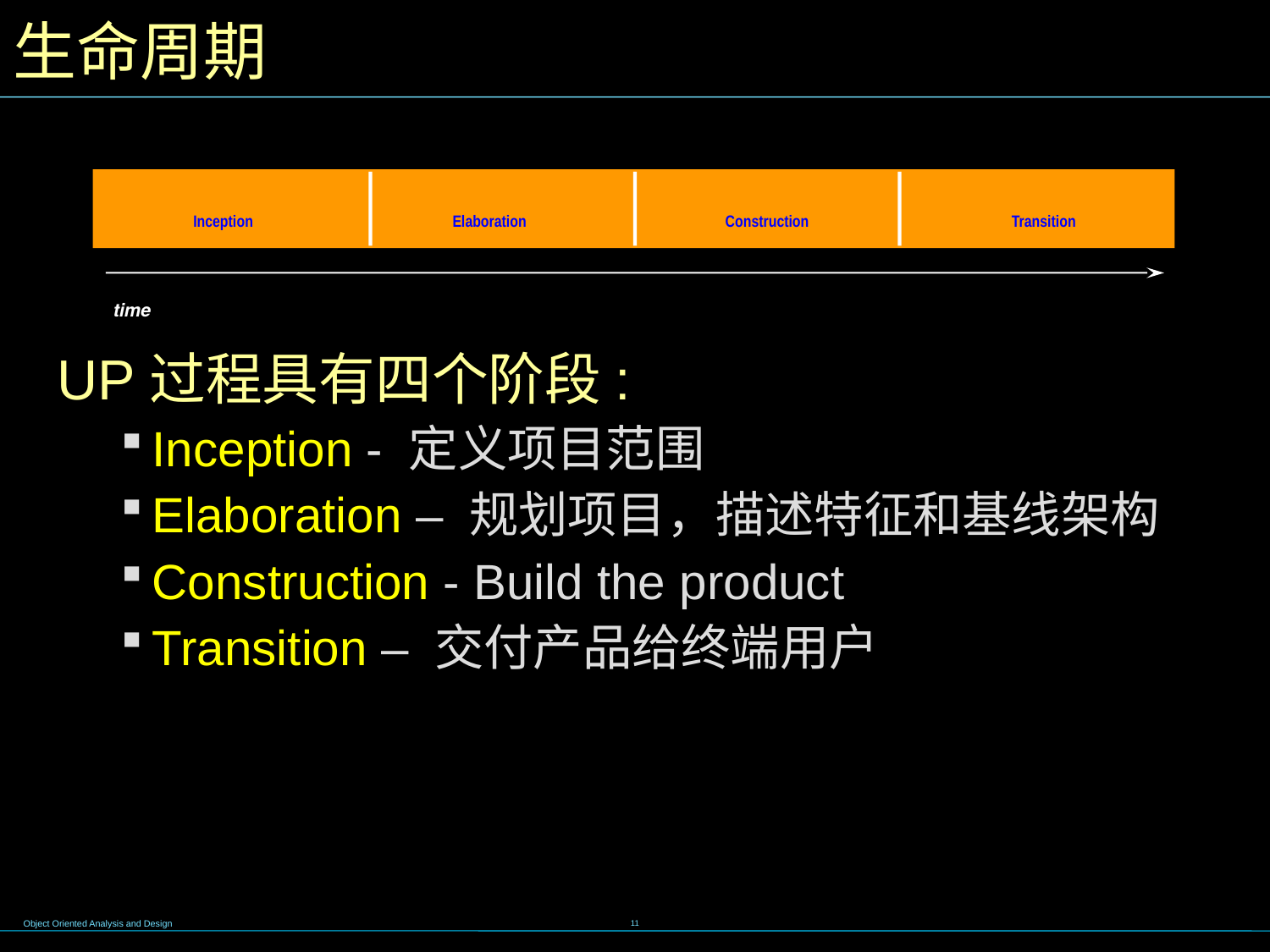

# 生命周期

Inception
Elaboration
Construction
Transition
time

UP过程具有四个阶段:
Inception - 定义项目范围
Elaboration – 规划项目，描述特征和基线架构
Construction - Build the product
Transition – 交付产品给终端用户